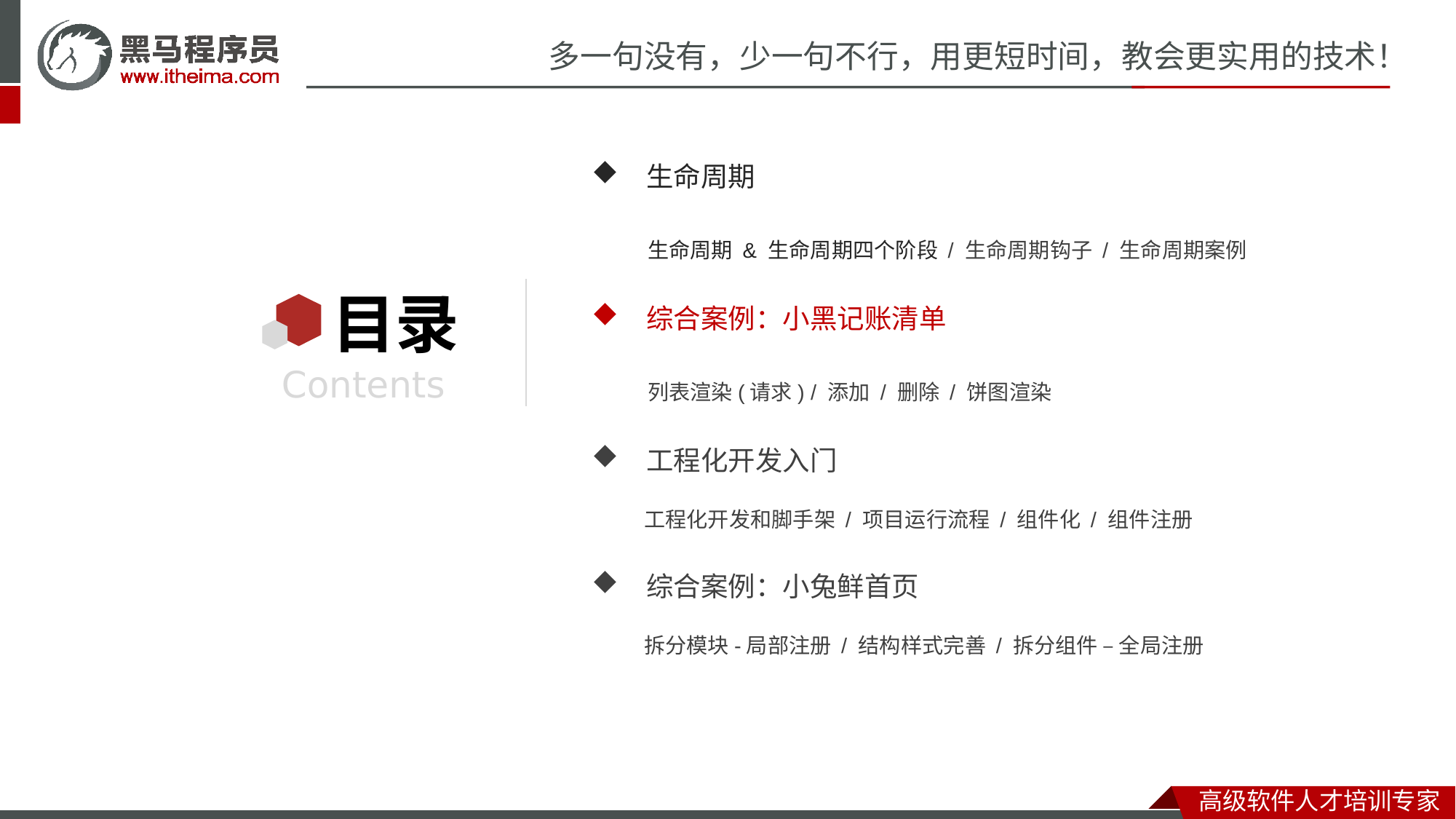

生命周期
        生命周期 & 生命周期四个阶段 / 生命周期钩子 / 生命周期案例
综合案例：小黑记账清单
        列表渲染(请求) / 添加 / 删除 / 饼图渲染
工程化开发入门
          工程化开发和脚手架 / 项目运行流程 / 组件化 / 组件注册
综合案例：小兔鲜首页
          拆分模块-局部注册 / 结构样式完善 / 拆分组件 – 全局注册